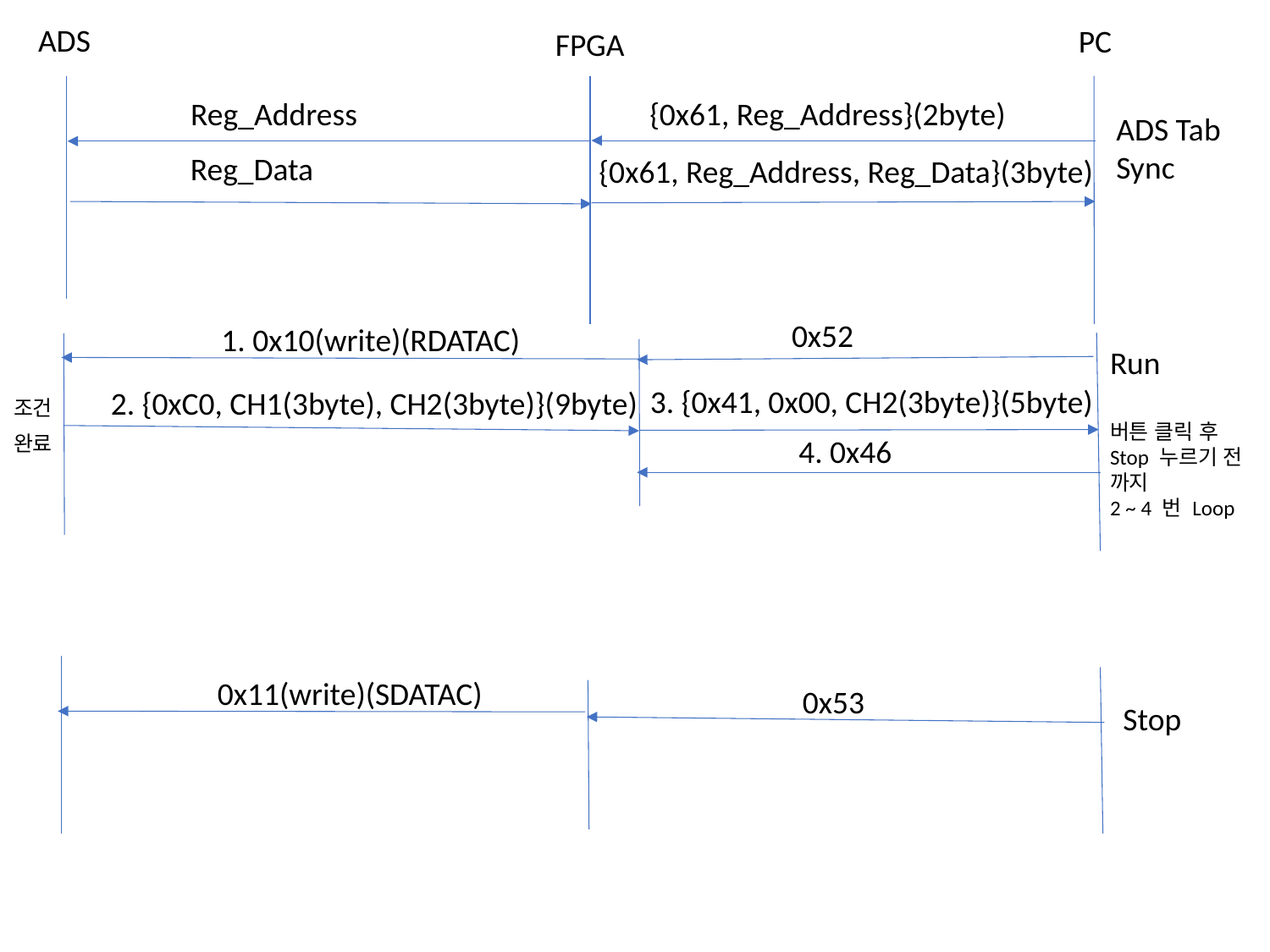

ADS
PC
FPGA
Reg_Address
{0x61, Reg_Address}(2byte)
ADS Tab
Sync
Reg_Data
{0x61, Reg_Address, Reg_Data}(3byte)
0x52
1. 0x10(write)(RDATAC)
Run

버튼 클릭 후
Stop 누르기 전
까지
2 ~ 4 번 Loop

3. {0x41, 0x00, CH2(3byte)}(5byte)
2. {0xC0, CH1(3byte), CH2(3byte)}(9byte)
조건
완료
4. 0x46
0x11(write)(SDATAC)
0x53
Stop